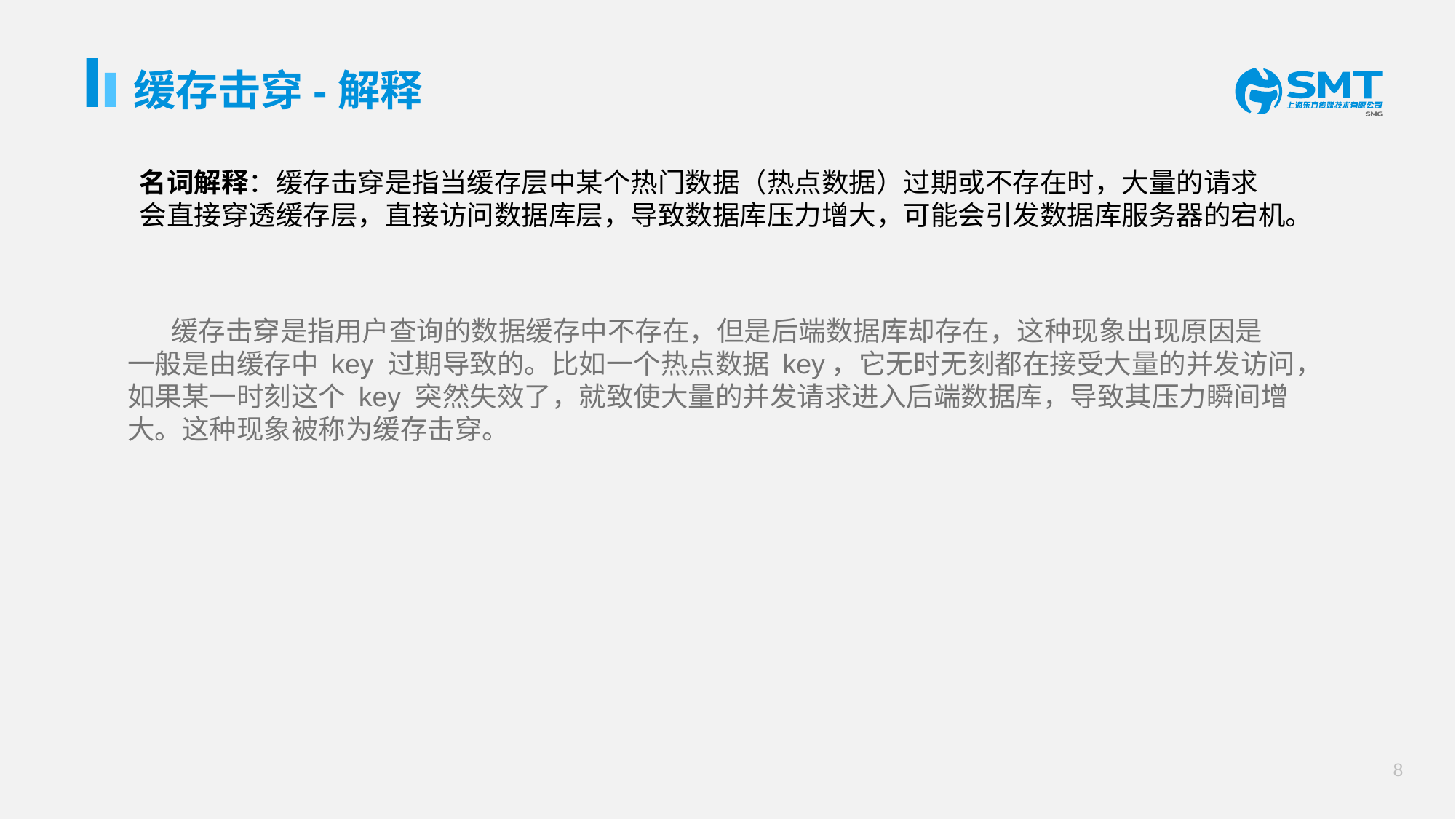

# 缓存击穿-解释
名词解释：缓存击穿是指当缓存层中某个热门数据（热点数据）过期或不存在时，大量的请求
会直接穿透缓存层，直接访问数据库层，导致数据库压力增大，可能会引发数据库服务器的宕机。
e7d195523061f1c01bc539b90b65f09aca9bc726a3a4adba8C9E45B38E36AC8707C5D393223713CC8DD27123EF48A81803B5A1BFF3646AC546C23D4B23F46D5703AE6DAEEEE7BB41433C5E719609FF6B17966CF4B5E3466C7C3E3E05DE372A3BF27050A66B0A94642FBCC131F44598DE03CE3D2E273F2CE3969948F15F53D8D6A1595616543E0D1D3F6277079DAF4183

      缓存击穿是指用户查询的数据缓存中不存在，但是后端数据库却存在，这种现象出现原因是
一般是由缓存中 key 过期导致的。比如一个热点数据 key，它无时无刻都在接受大量的并发访问，
如果某一时刻这个 key 突然失效了，就致使大量的并发请求进入后端数据库，导致其压力瞬间增
大。这种现象被称为缓存击穿。
8